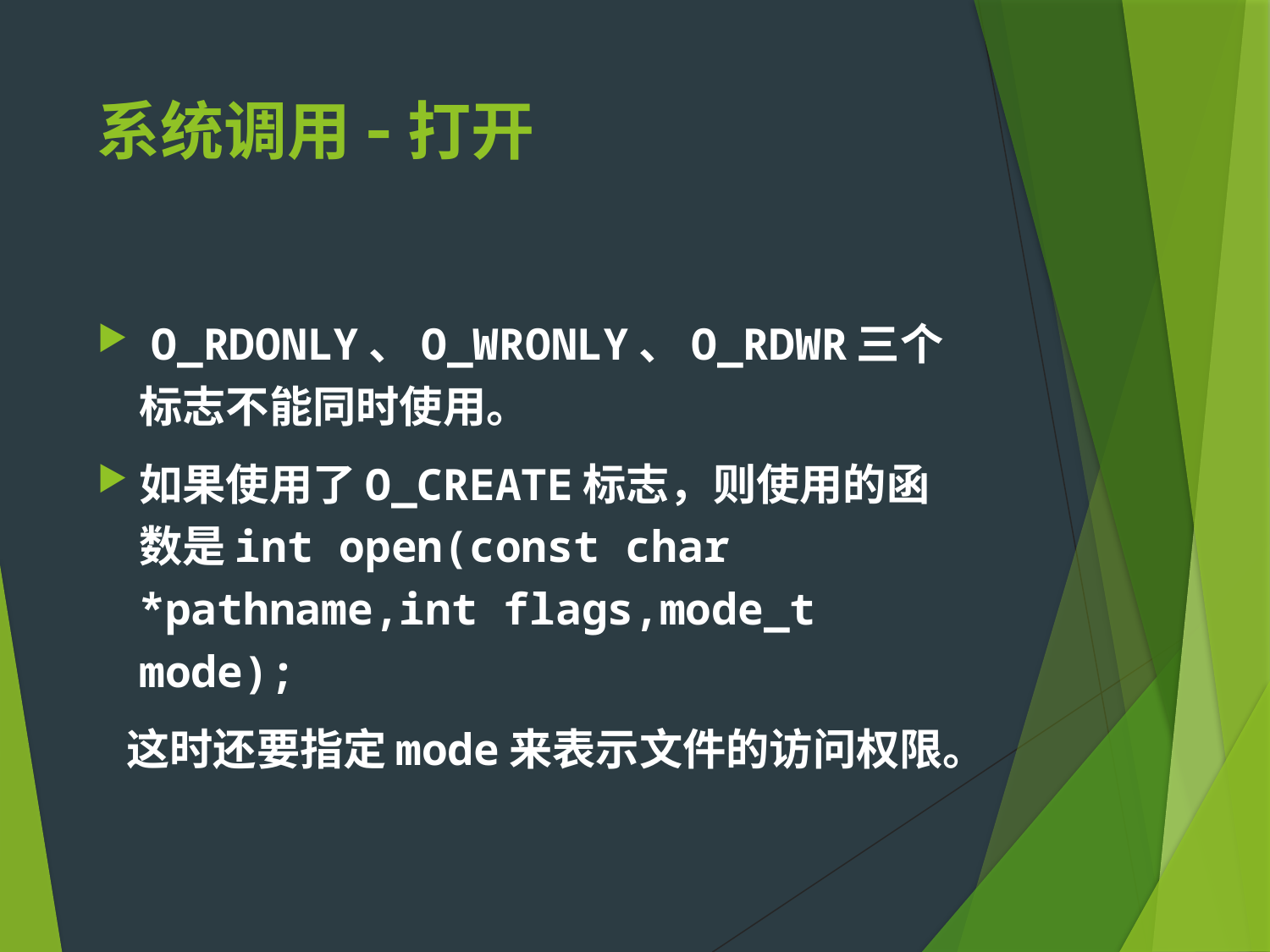

# 系统调用-打开
 O_RDONLY、O_WRONLY、O_RDWR三个标志不能同时使用。
如果使用了O_CREATE标志，则使用的函数是int open(const char *pathname,int flags,mode_t mode);
  这时还要指定mode来表示文件的访问权限。